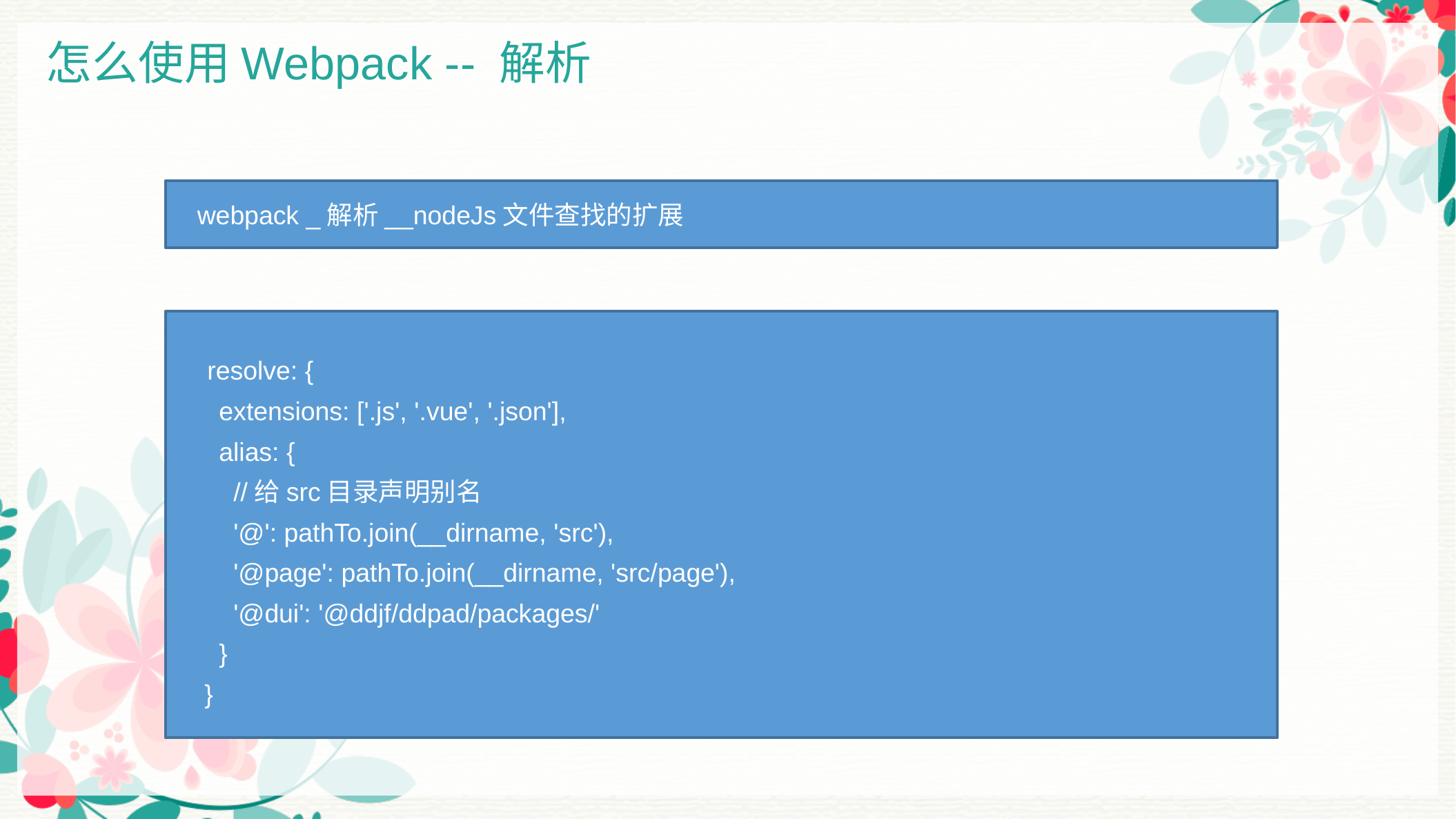

怎么使用Webpack -- 解析
   webpack _解析__nodeJs文件查找的扩展
    resolve: {
      extensions: ['.js', '.vue', '.json'],
      alias: {
        //给src目录声明别名
        '@': pathTo.join(__dirname, 'src'),
        '@page': pathTo.join(__dirname, 'src/page'),
        '@dui': '@ddjf/ddpad/packages/'
      }
    }